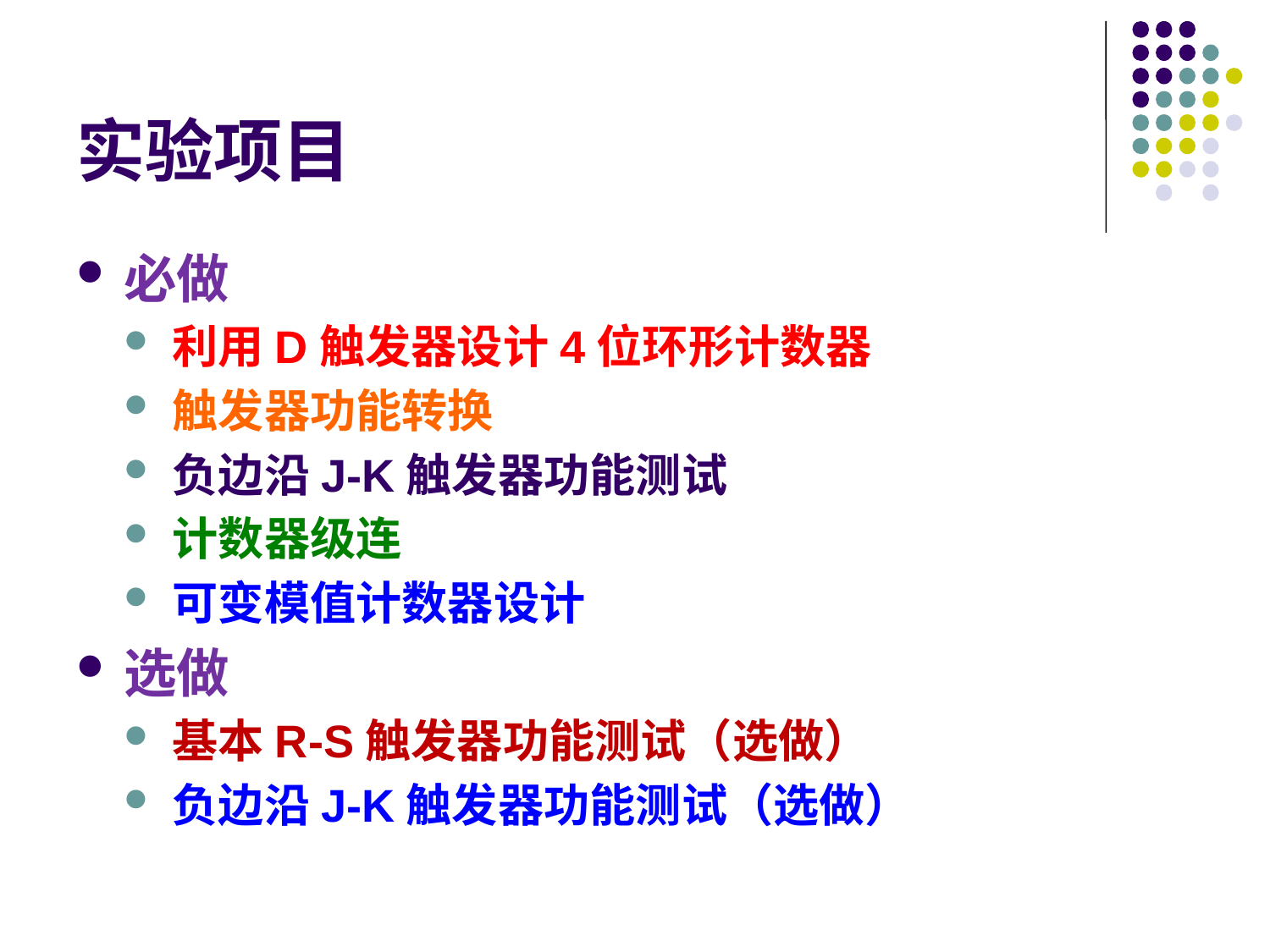

# 实验项目
必做
利用D触发器设计4位环形计数器
触发器功能转换
负边沿J-K触发器功能测试
计数器级连
可变模值计数器设计
选做
基本R-S触发器功能测试（选做）
负边沿J-K触发器功能测试（选做）